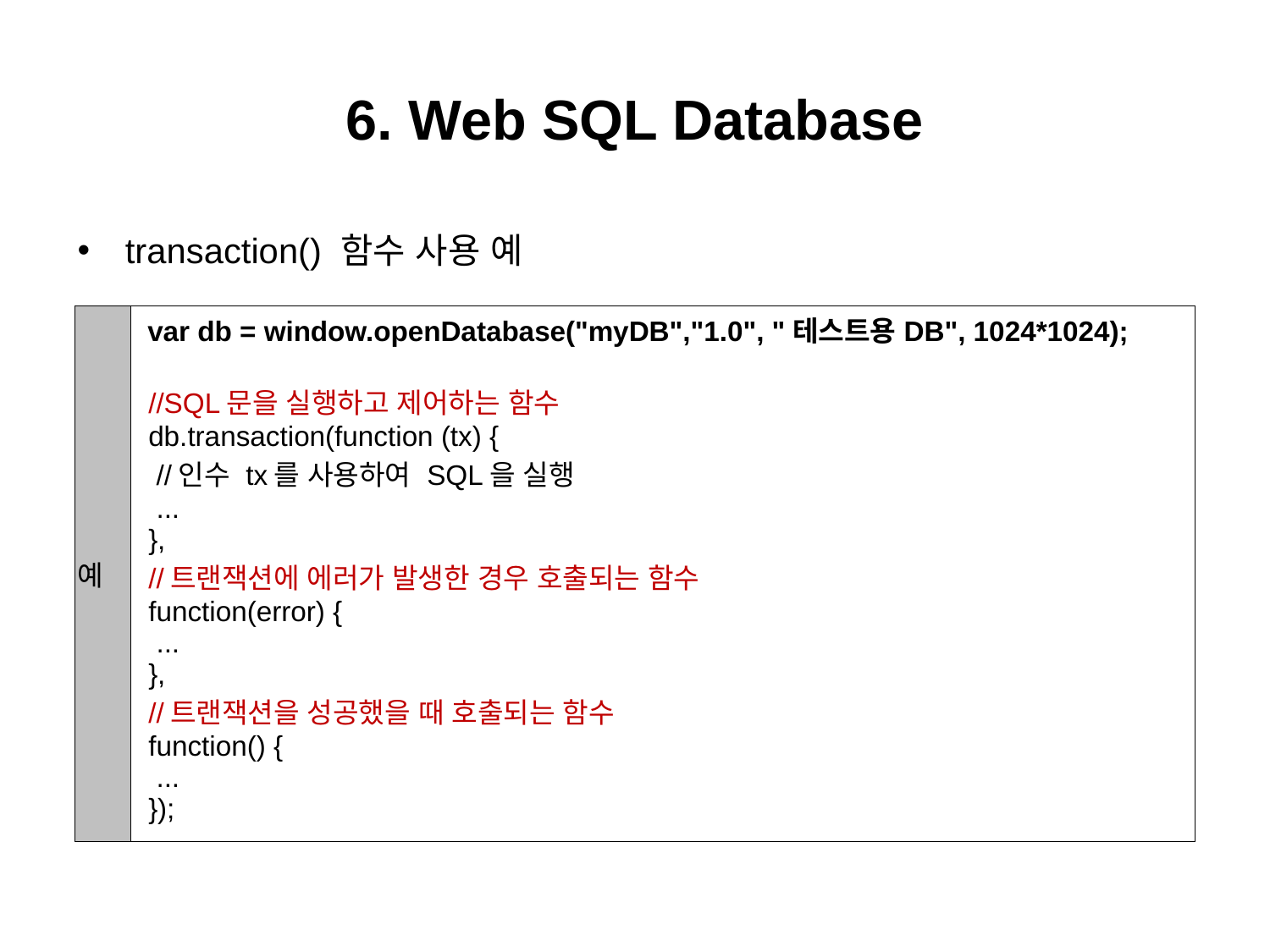

# 6. Web SQL Database
transaction() 함수 사용 예

| 예 | var db = window.openDatabase("myDB","1.0", "테스트용DB", 1024\*1024); //SQL문을 실행하고 제어하는 함수 db.transaction(function (tx) { //인수 tx를 사용하여 SQL을 실행 ... }, //트랜잭션에 에러가 발생한 경우 호출되는 함수 function(error) { ... }, //트랜잭션을 성공했을 때 호출되는 함수 function() { ... }); |
| --- | --- |